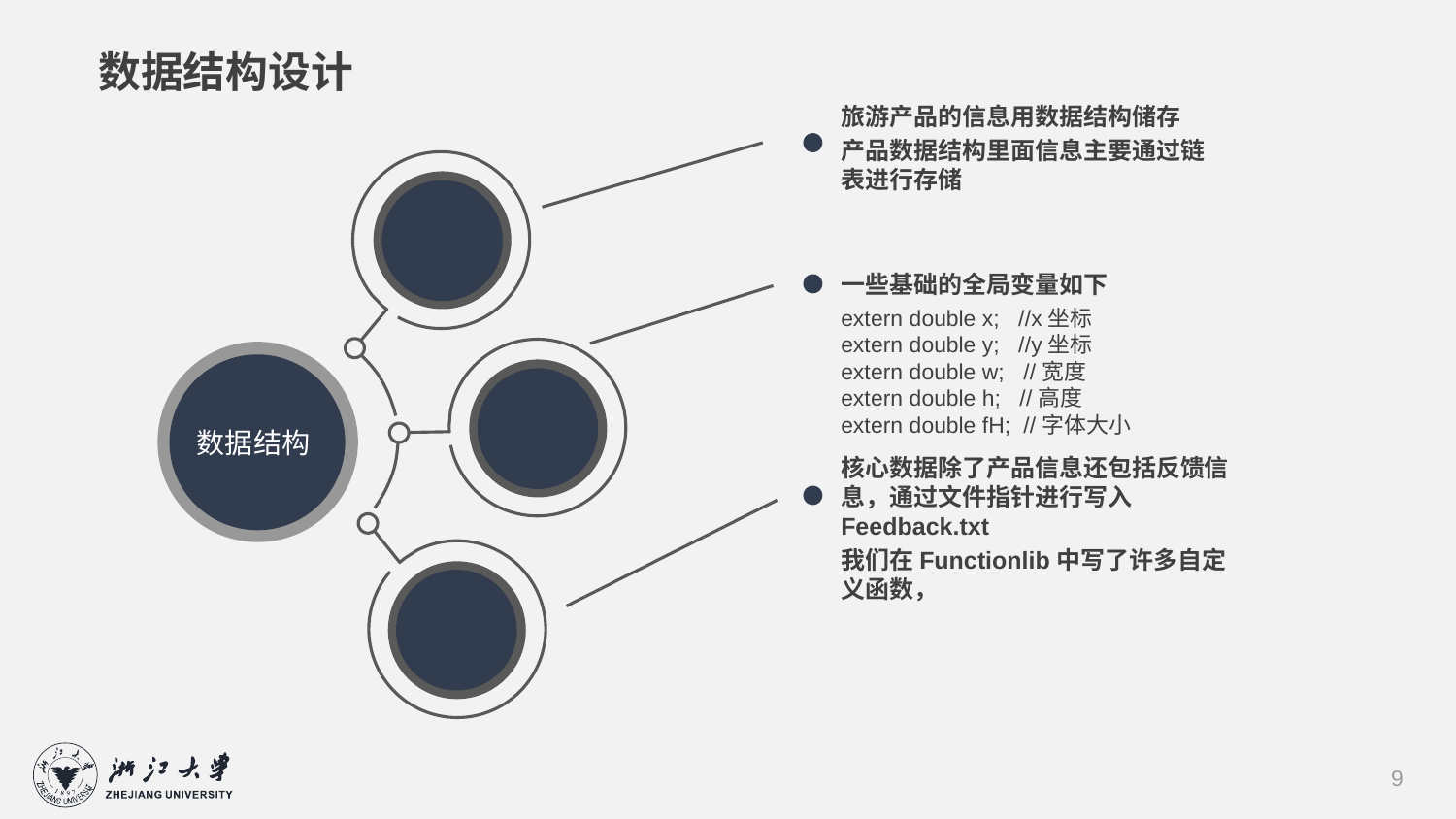

数据结构设计
旅游产品的信息用数据结构储存
产品数据结构里面信息主要通过链表进行存储

一些基础的全局变量如下

extern double x;   //x坐标
extern double y;   //y坐标
extern double w;   //宽度
extern double h;   //高度
extern double fH;  //字体大小

数据结构
核心数据除了产品信息还包括反馈信息，通过文件指针进行写入Feedback.txt
我们在Functionlib中写了许多自定义函数，

9